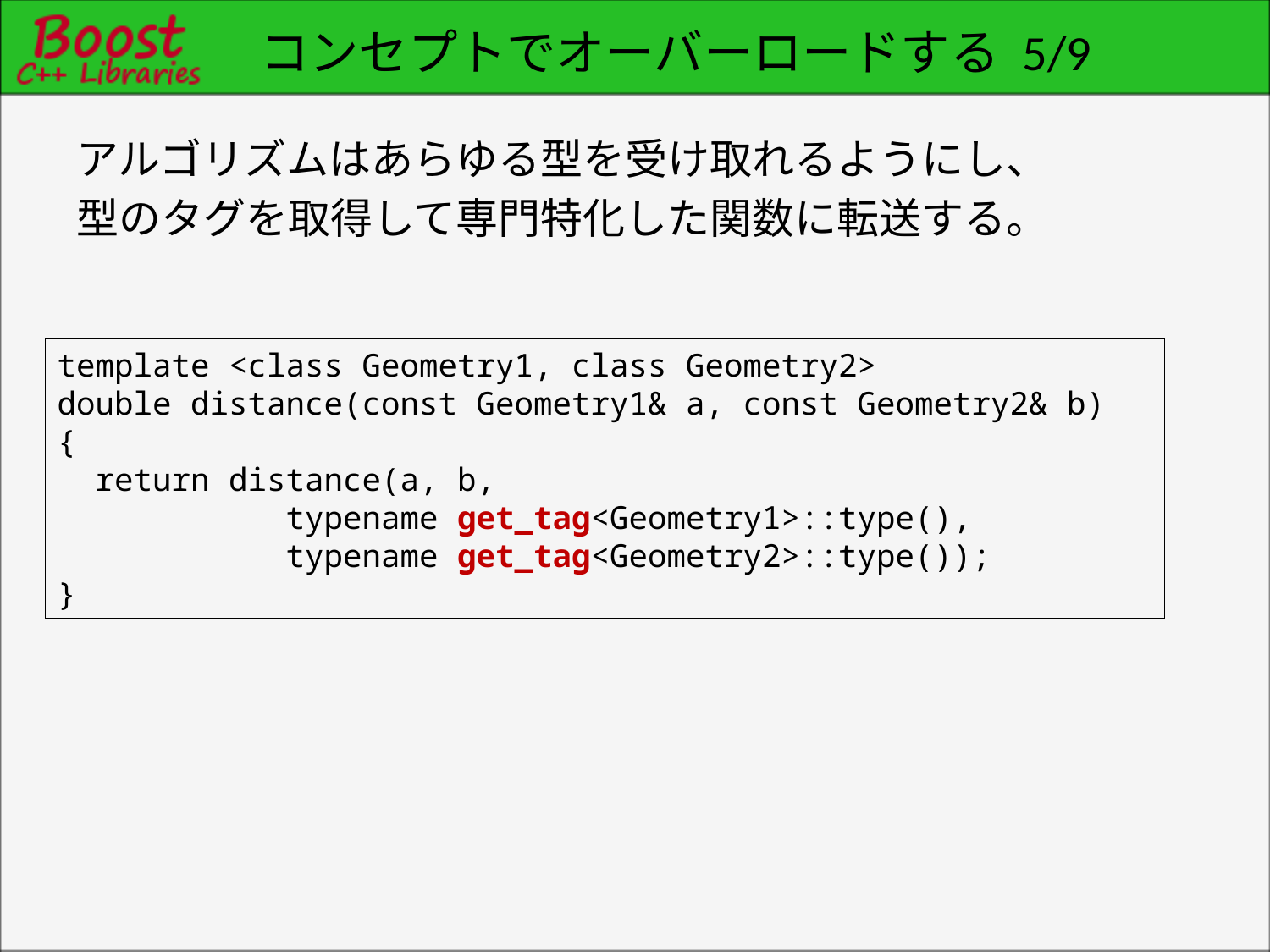

# コンセプトでオーバーロードする 5/9
アルゴリズムはあらゆる型を受け取れるようにし、
型のタグを取得して専門特化した関数に転送する。
template <class Geometry1, class Geometry2>
double distance(const Geometry1& a, const Geometry2& b)
{
  return distance(a, b,
            typename get_tag<Geometry1>::type(),
            typename get_tag<Geometry2>::type());
}